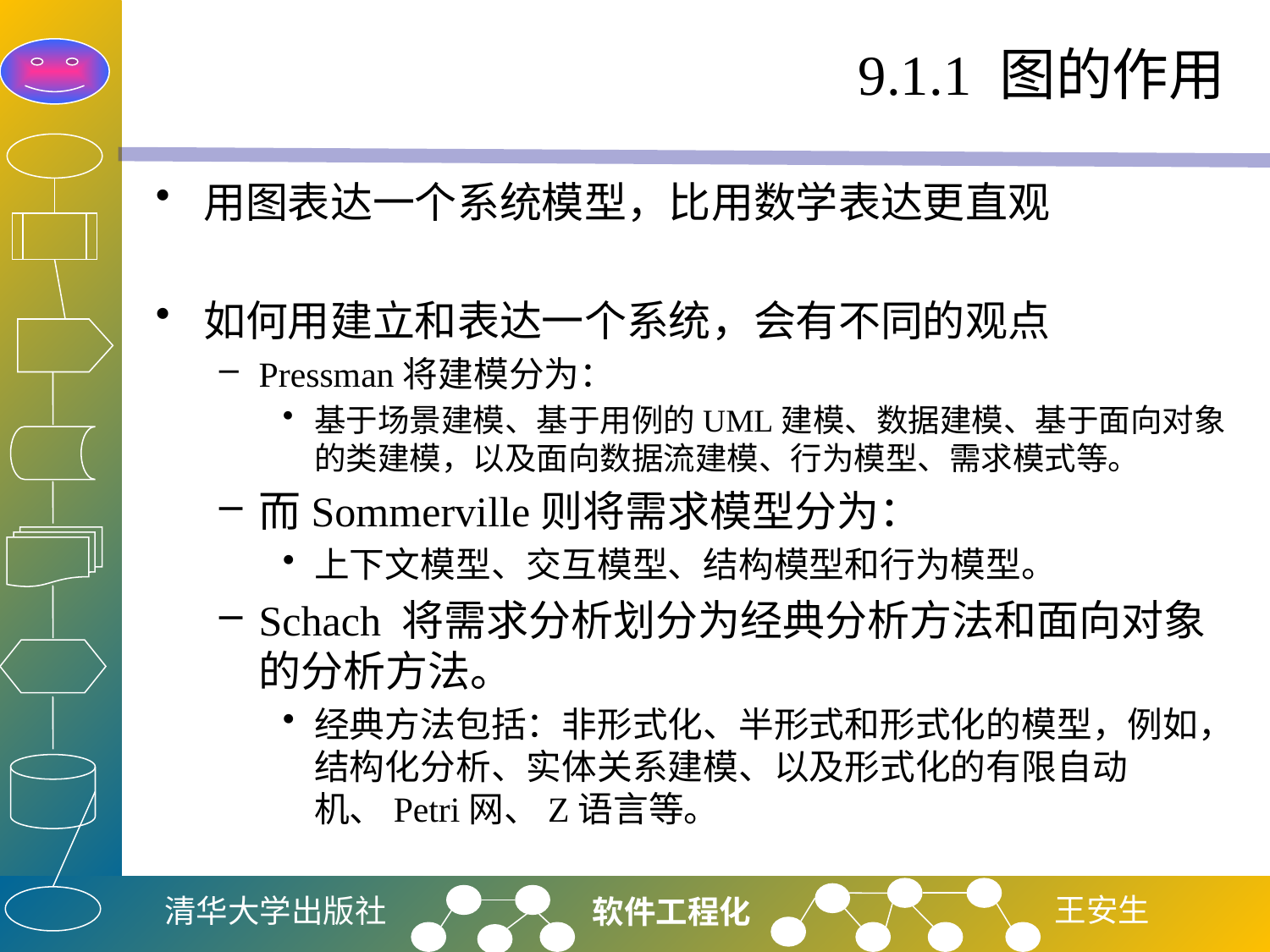

# 9.1.1 图的作用
用图表达一个系统模型，比用数学表达更直观

如何用建立和表达一个系统，会有不同的观点
Pressman将建模分为：
基于场景建模、基于用例的UML建模、数据建模、基于面向对象的类建模，以及面向数据流建模、行为模型、需求模式等。
而Sommerville则将需求模型分为：
上下文模型、交互模型、结构模型和行为模型。
Schach 将需求分析划分为经典分析方法和面向对象的分析方法。
经典方法包括：非形式化、半形式和形式化的模型，例如，结构化分析、实体关系建模、以及形式化的有限自动机、Petri网、Z语言等。